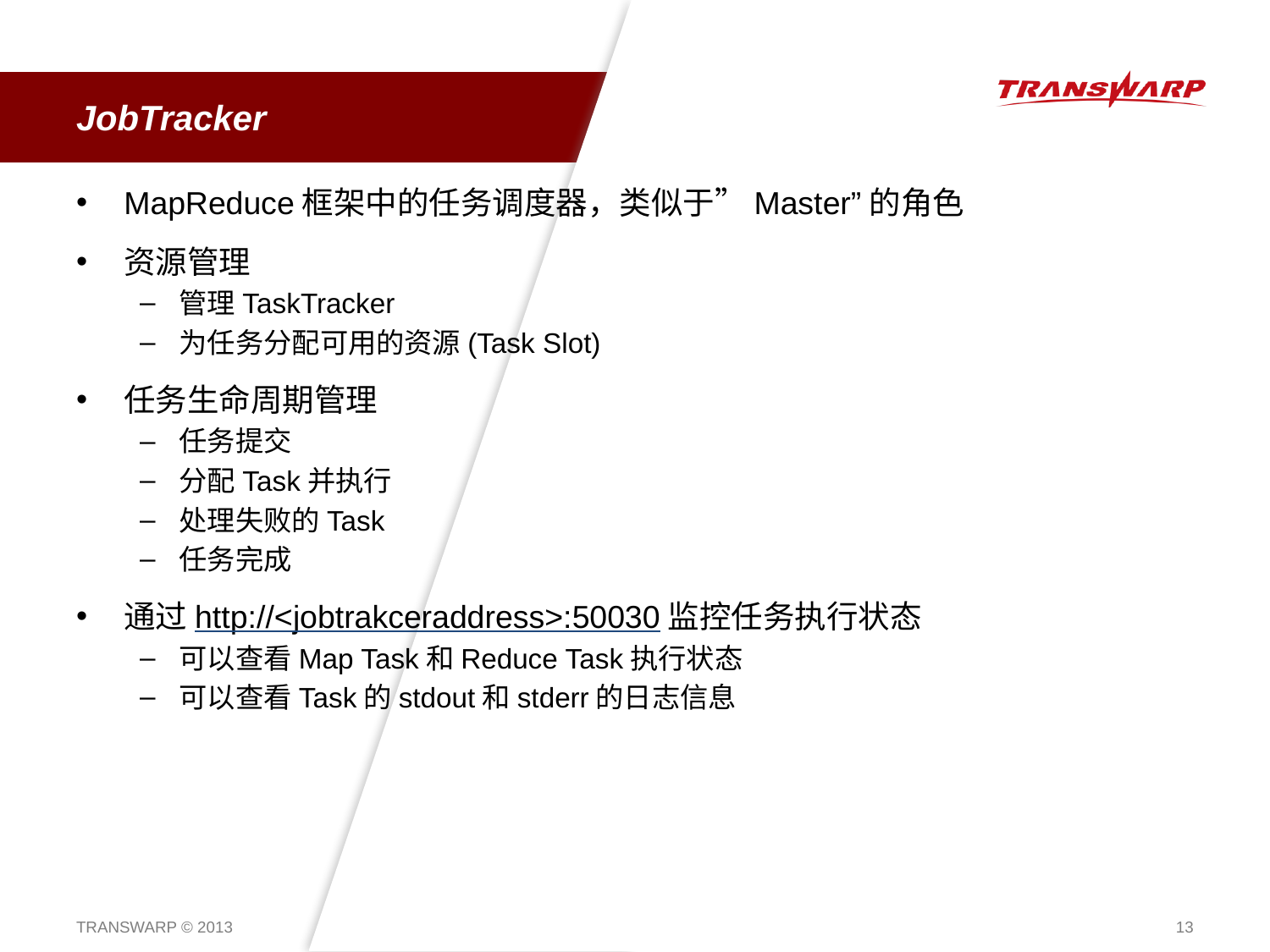

# JobTracker
MapReduce框架中的任务调度器，类似于”Master”的角色
资源管理
管理TaskTracker
为任务分配可用的资源(Task Slot)
任务生命周期管理
任务提交
分配Task并执行
处理失败的Task
任务完成
通过http://<jobtrakceraddress>:50030监控任务执行状态
可以查看Map Task和Reduce Task执行状态
可以查看Task的stdout和stderr的日志信息

TRANSWARP © 2013
13